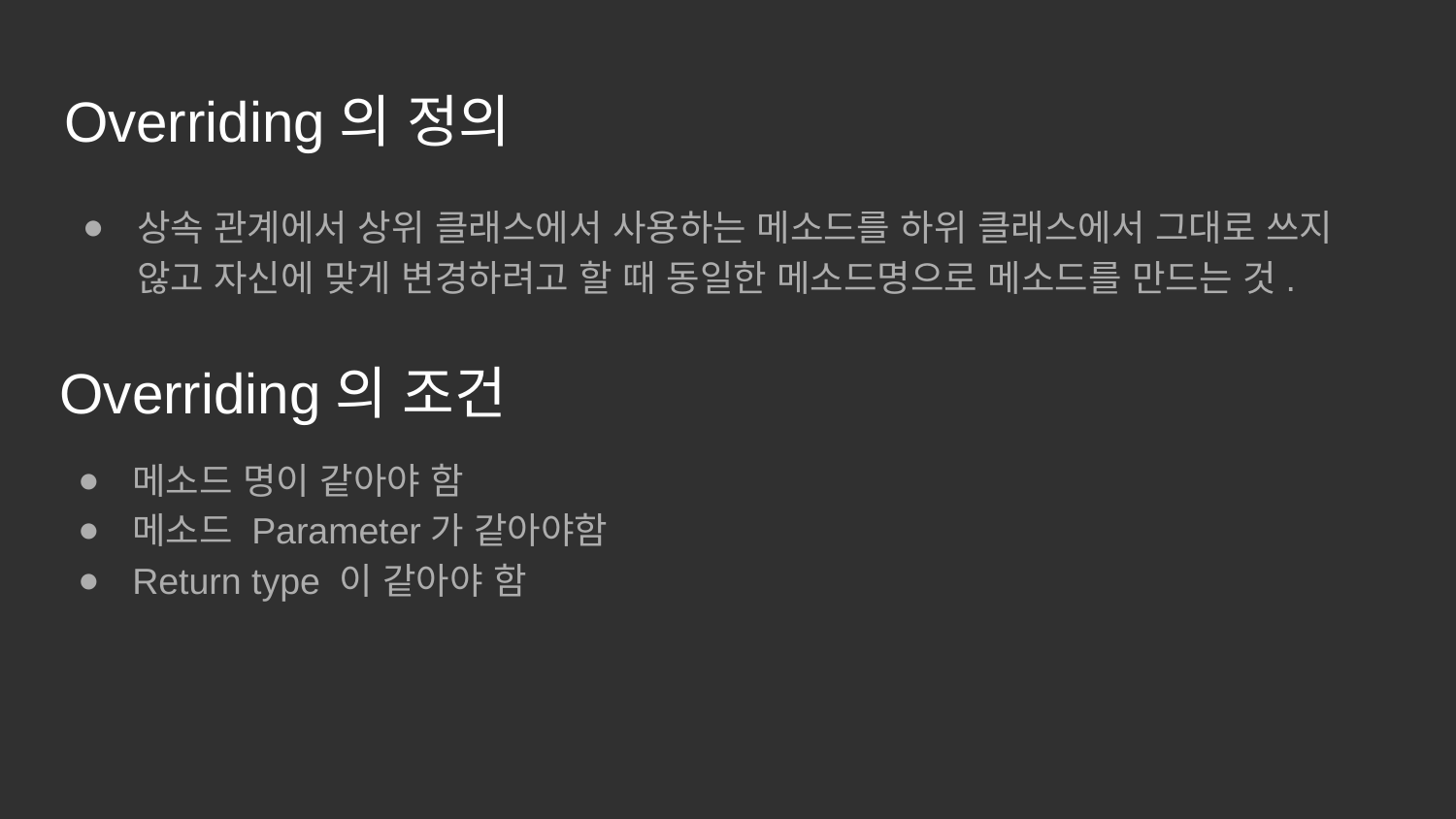

# Overriding의 정의
상속 관계에서 상위 클래스에서 사용하는 메소드를 하위 클래스에서 그대로 쓰지 않고 자신에 맞게 변경하려고 할 때 동일한 메소드명으로 메소드를 만드는 것.
Overriding의 조건
메소드 명이 같아야 함
메소드 Parameter가 같아야함
Return type 이 같아야 함